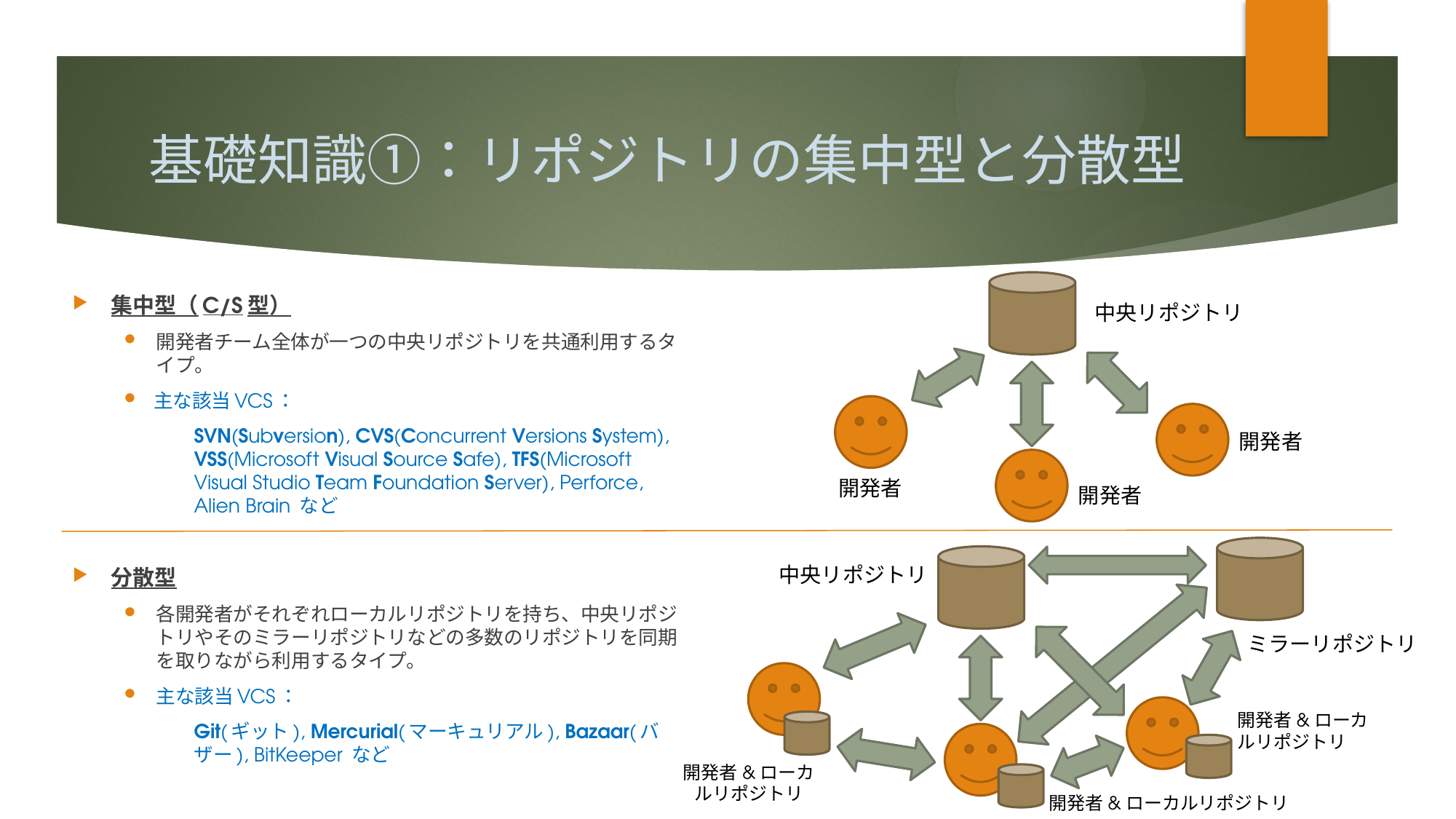

# 基礎知識①：リポジトリの集中型と分散型

中央リポジトリ

開発者

開発者
開発者
集中型（C/S型）
開発者チーム全体が一つの中央リポジトリを共通利用するタイプ。
主な該当VCS：
SVN(Subversion), CVS(Concurrent Versions System), VSS(Microsoft Visual Source Safe), TFS(Microsoft Visual Studio Team Foundation Server), Perforce, Alien Brain など

分散型
各開発者がそれぞれローカルリポジトリを持ち、中央リポジトリやそのミラーリポジトリなどの多数のリポジトリを同期を取りながら利用するタイプ。
主な該当VCS：
Git(ギット), Mercurial(マーキュリアル), Bazaar(バザー), BitKeeper など

中央リポジトリ

ミラーリポジトリ

開発者&ローカルリポジトリ

開発者&ローカルリポジトリ

開発者&ローカルリポジトリ